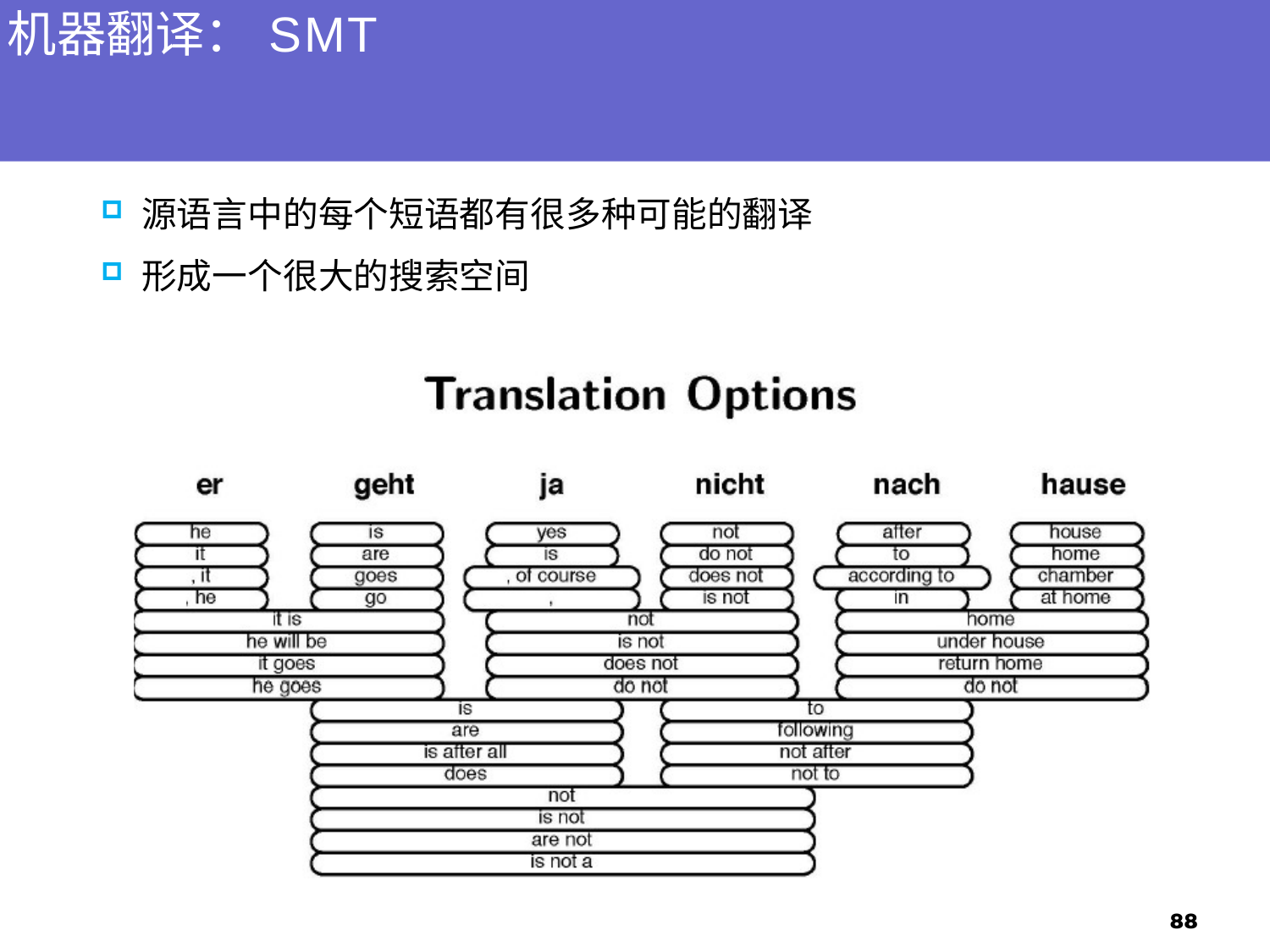

# 机器翻译：SMT
第n步：解码
源语言中的每个短语都有很多种可能的翻译
形成一个很大的搜索空间

88